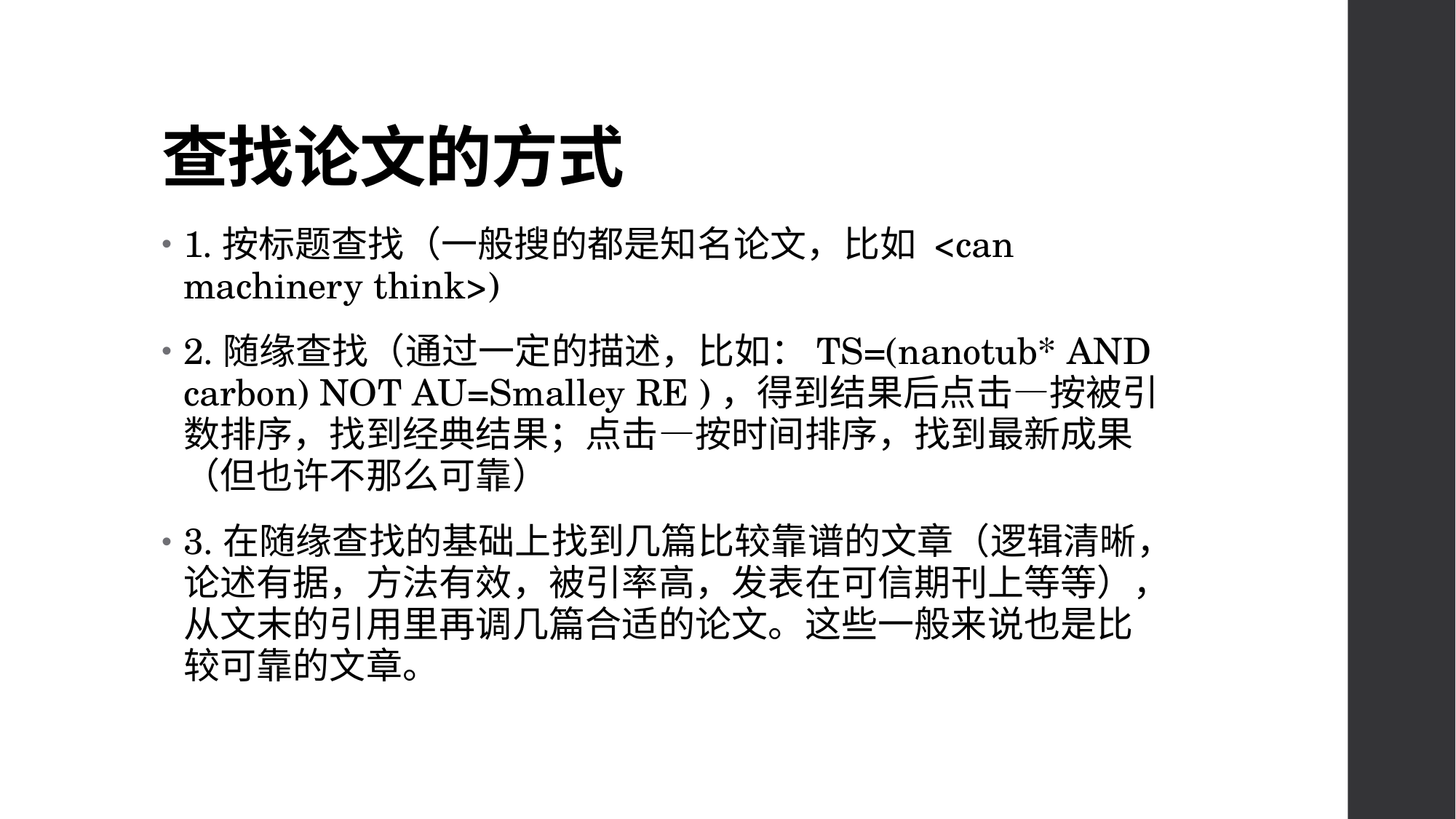

# 查找论文的方式
1.按标题查找（一般搜的都是知名论文，比如 <can machinery think>)
2.随缘查找（通过一定的描述，比如：TS=(nanotub* AND carbon) NOT AU=Smalley RE )，得到结果后点击—按被引数排序，找到经典结果；点击—按时间排序，找到最新成果（但也许不那么可靠）
3.在随缘查找的基础上找到几篇比较靠谱的文章（逻辑清晰，论述有据，方法有效，被引率高，发表在可信期刊上等等），从文末的引用里再调几篇合适的论文。这些一般来说也是比较可靠的文章。